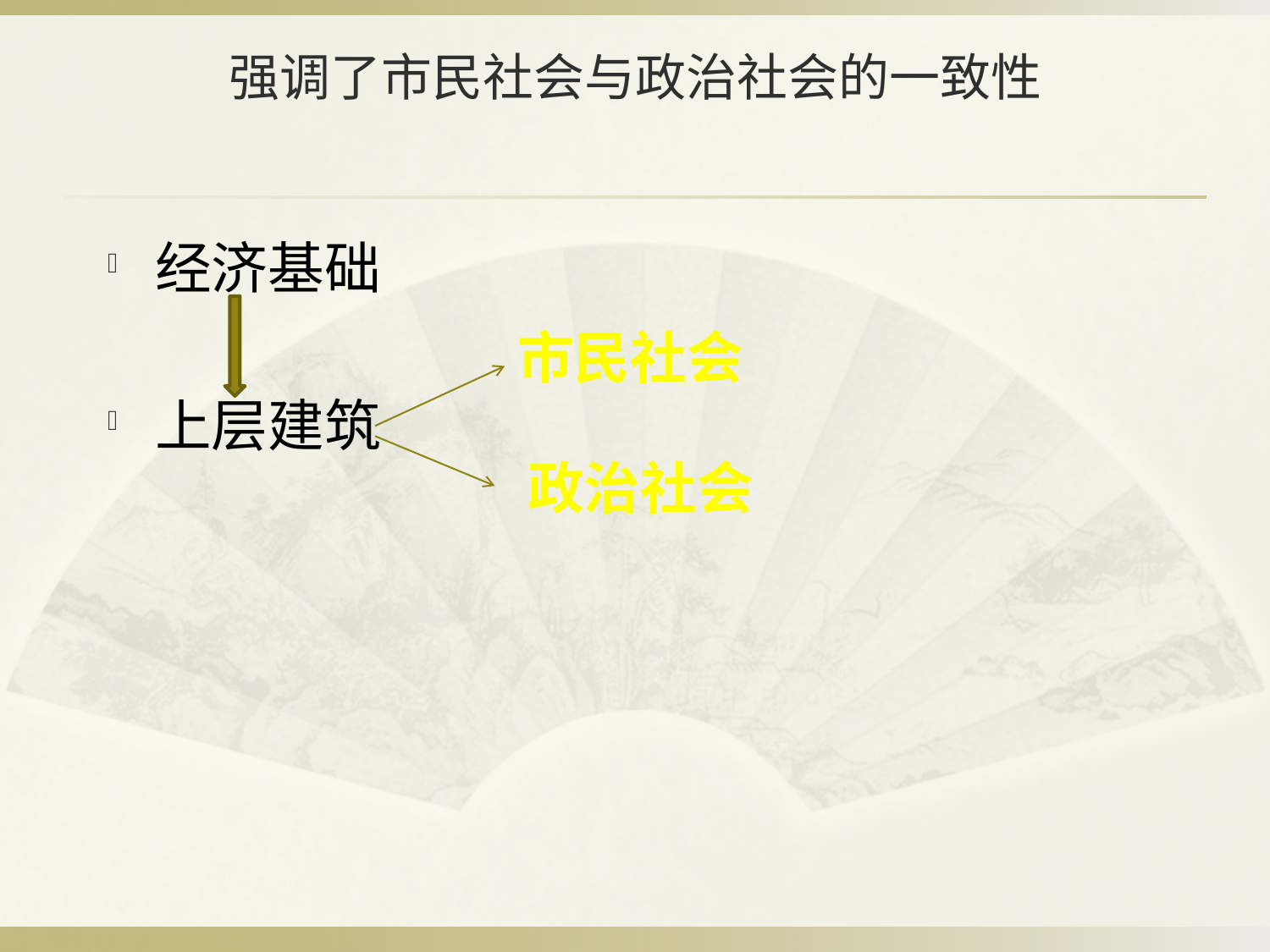

# 强调了市民社会与政治社会的一致性
经济基础

上层建筑

市民社会
政治社会